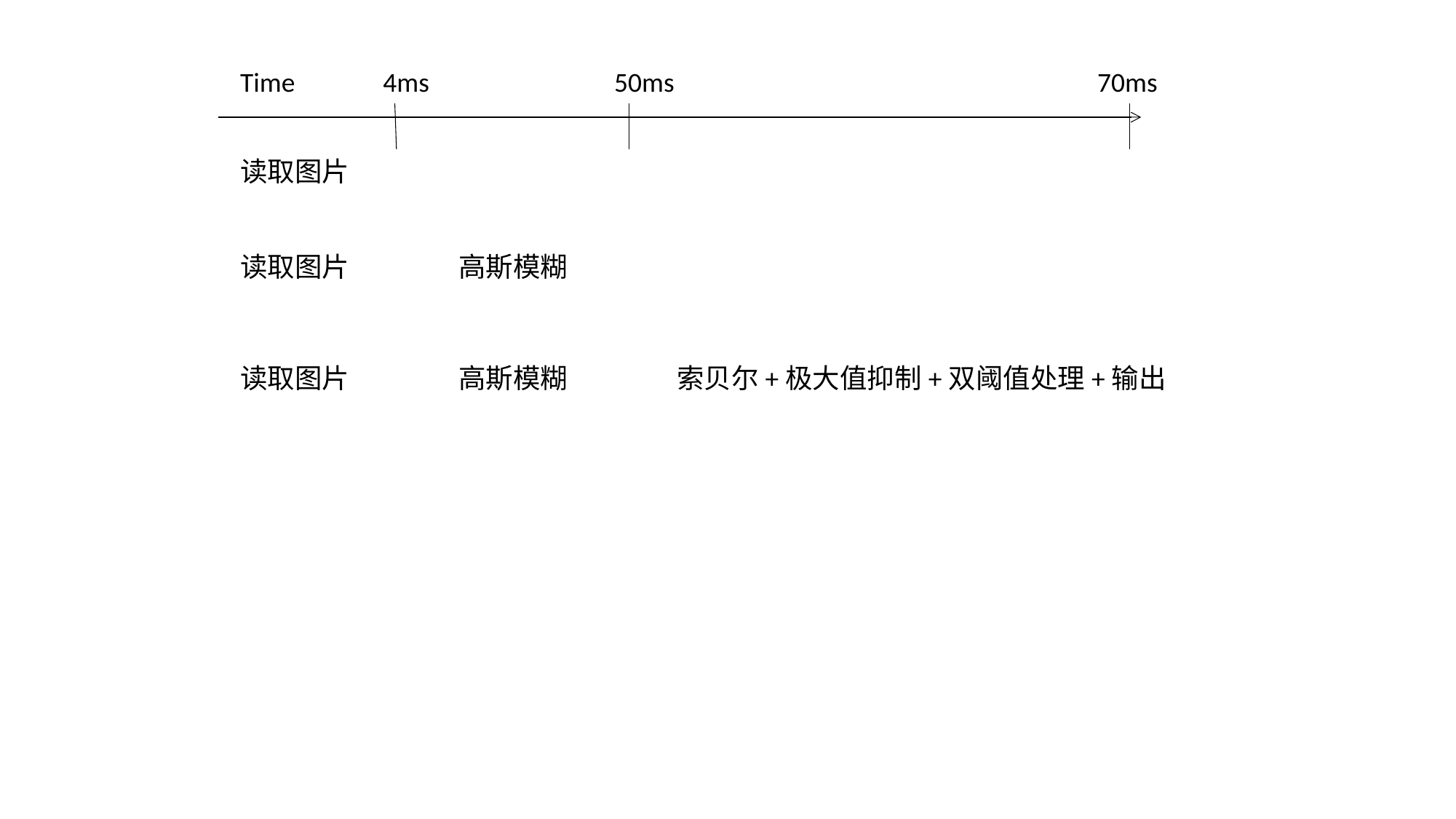

Time
4ms
50ms
70ms
读取图片
读取图片	高斯模糊
读取图片	高斯模糊	索贝尔+极大值抑制+双阈值处理+输出